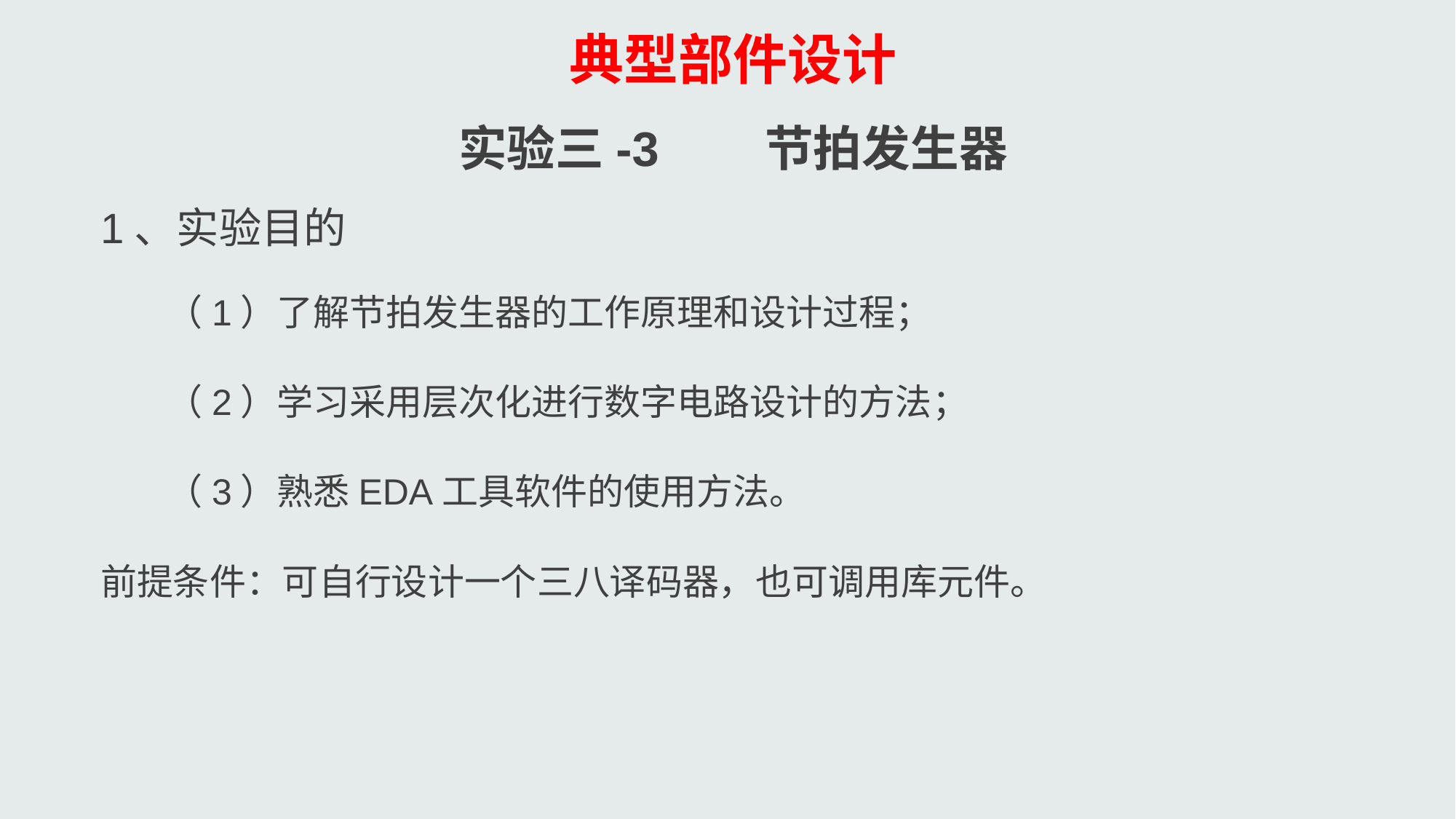

典型部件设计
实验三-3       节拍发生器
1、实验目的
       （1）了解节拍发生器的工作原理和设计过程；
       （2）学习采用层次化进行数字电路设计的方法；
       （3）熟悉EDA工具软件的使用方法。
前提条件：可自行设计一个三八译码器，也可调用库元件。